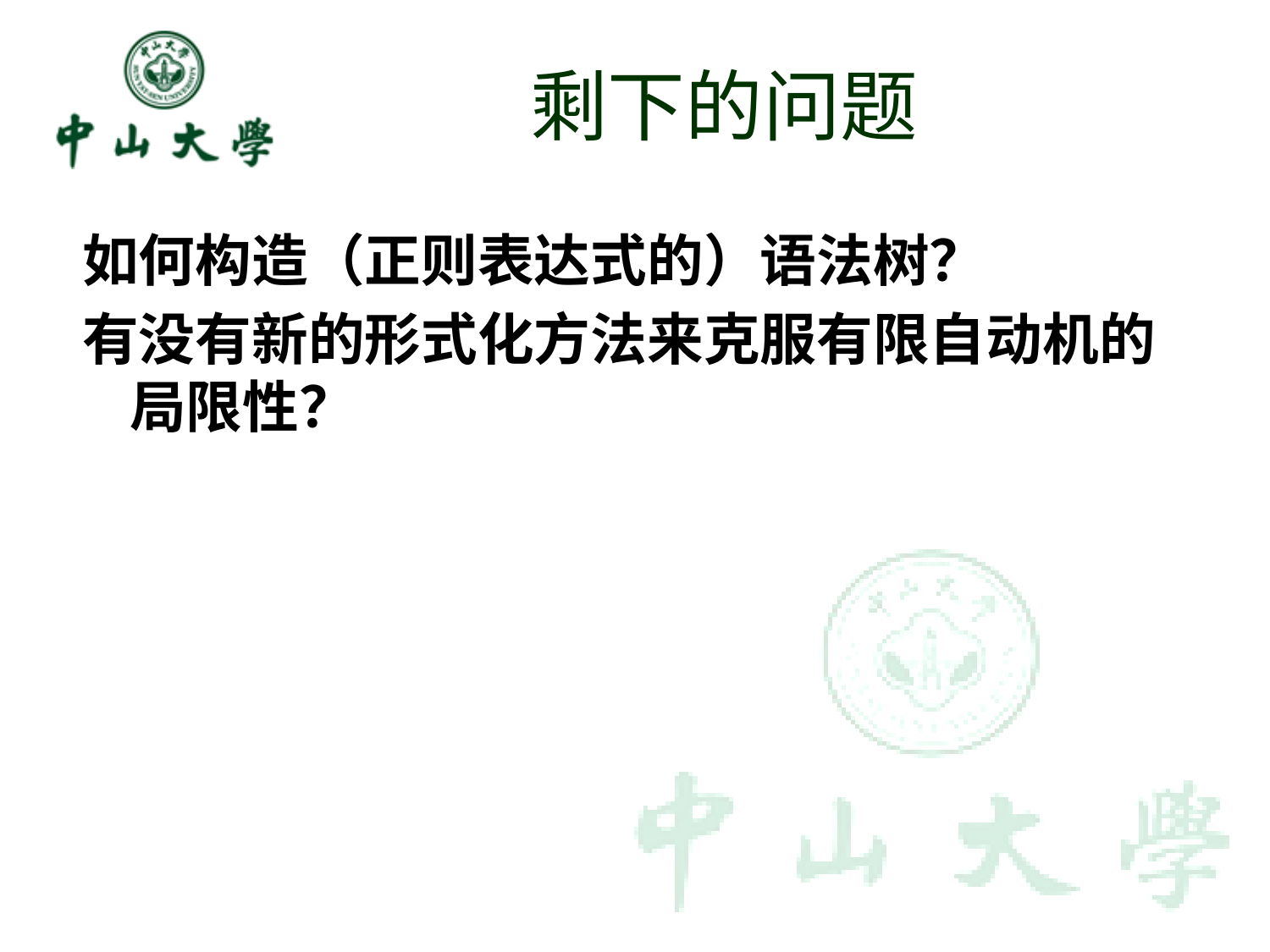

# 剩下的问题
如何构造（正则表达式的）语法树？
有没有新的形式化方法来克服有限自动机的局限性？